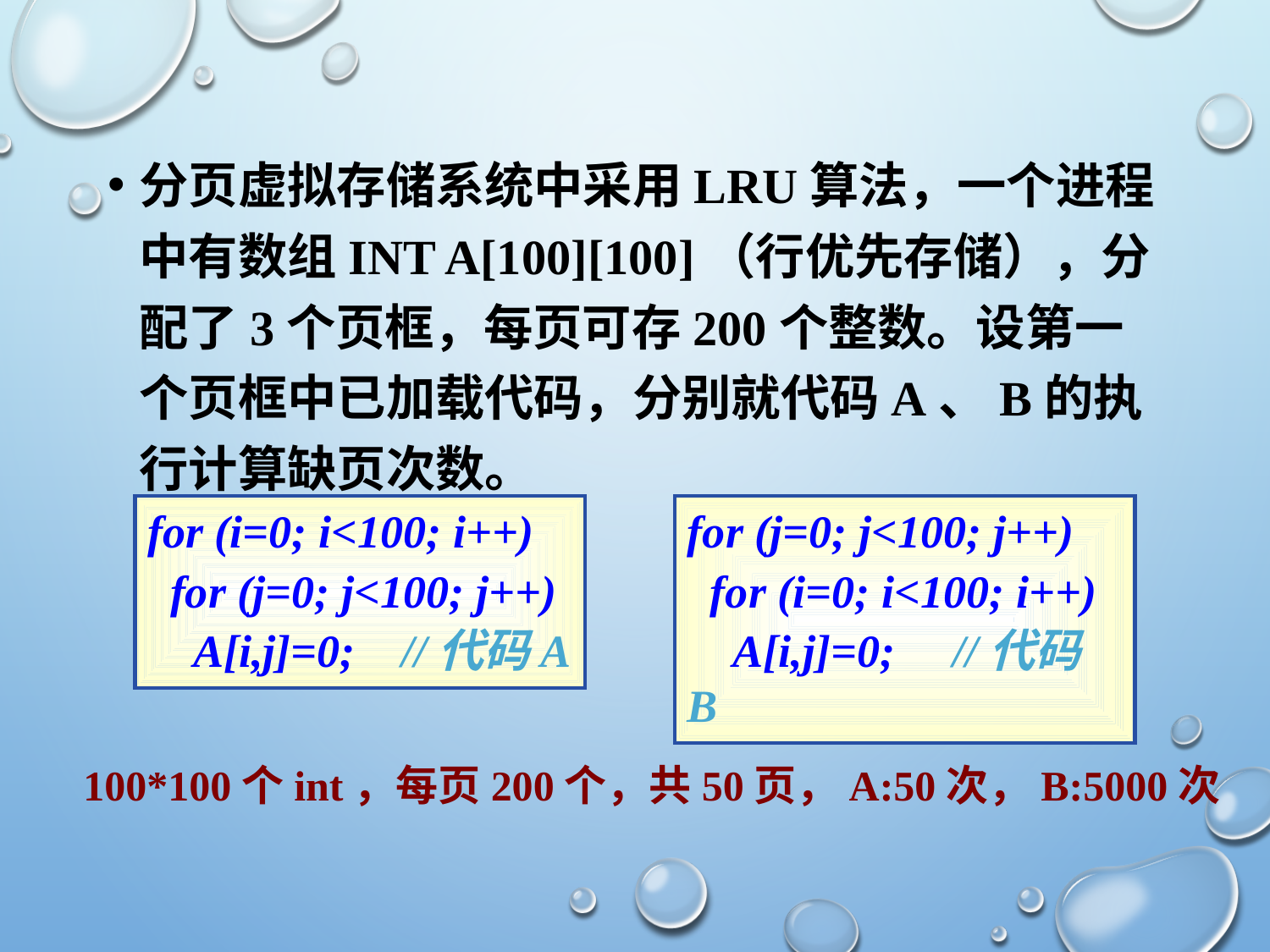

分页虚拟存储系统中采用LRU算法，一个进程中有数组int A[100][100]（行优先存储），分配了3个页框，每页可存200个整数。设第一个页框中已加载代码，分别就代码A、B的执行计算缺页次数。
for (i=0; i<100; i++)
  for (j=0; j<100; j++)
    A[i,j]=0;	//代码A
for (j=0; j<100; j++)
  for (i=0; i<100; i++)
    A[i,j]=0;	 //代码B
100*100个int，每页200个，共50页，A:50次，B:5000次
18